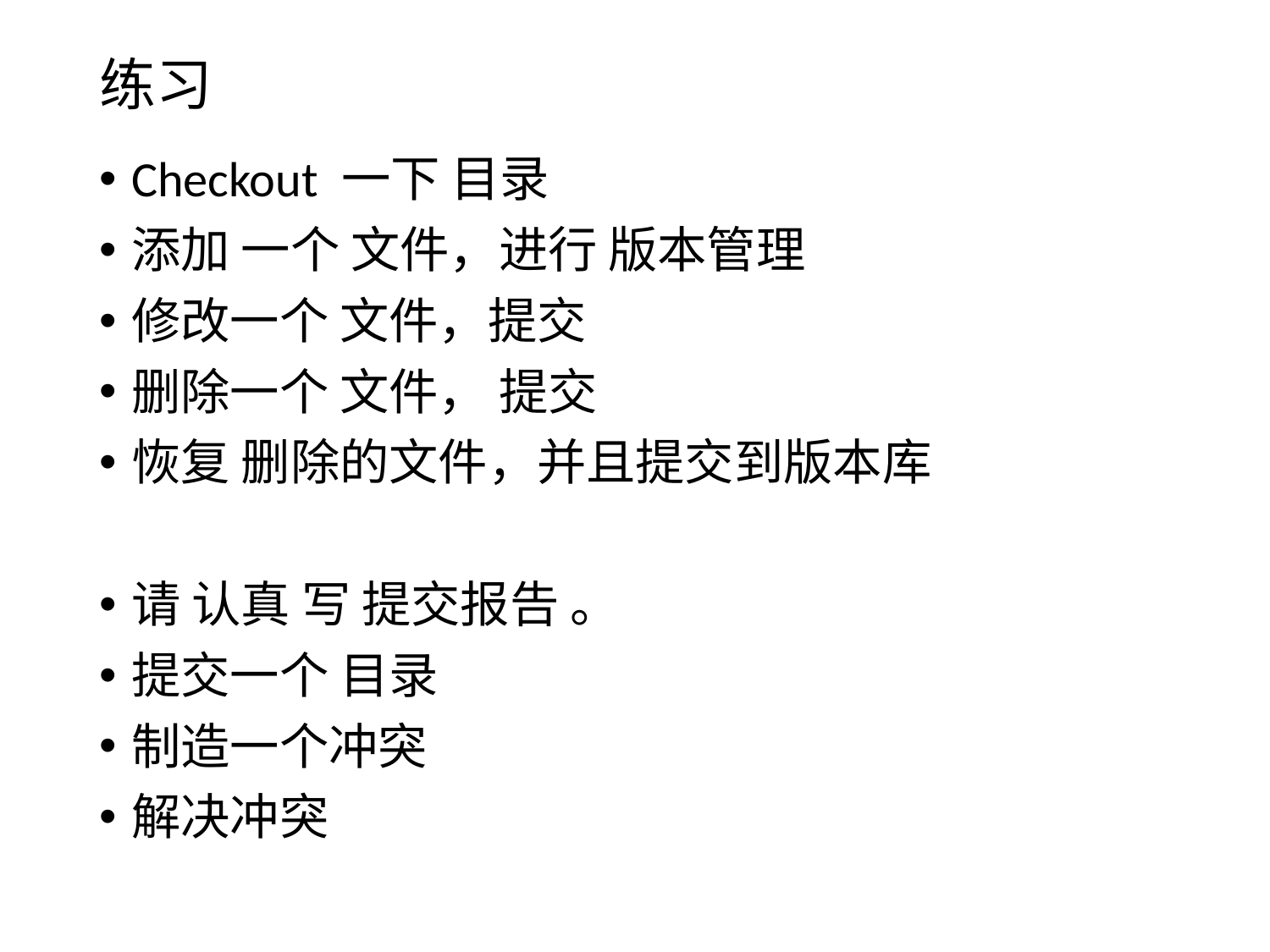

# 练习
Checkout 一下 目录
添加 一个 文件，进行 版本管理
修改一个 文件，提交
删除一个 文件， 提交
恢复 删除的文件，并且提交到版本库

请 认真 写 提交报告 。
提交一个 目录
制造一个冲突
解决冲突